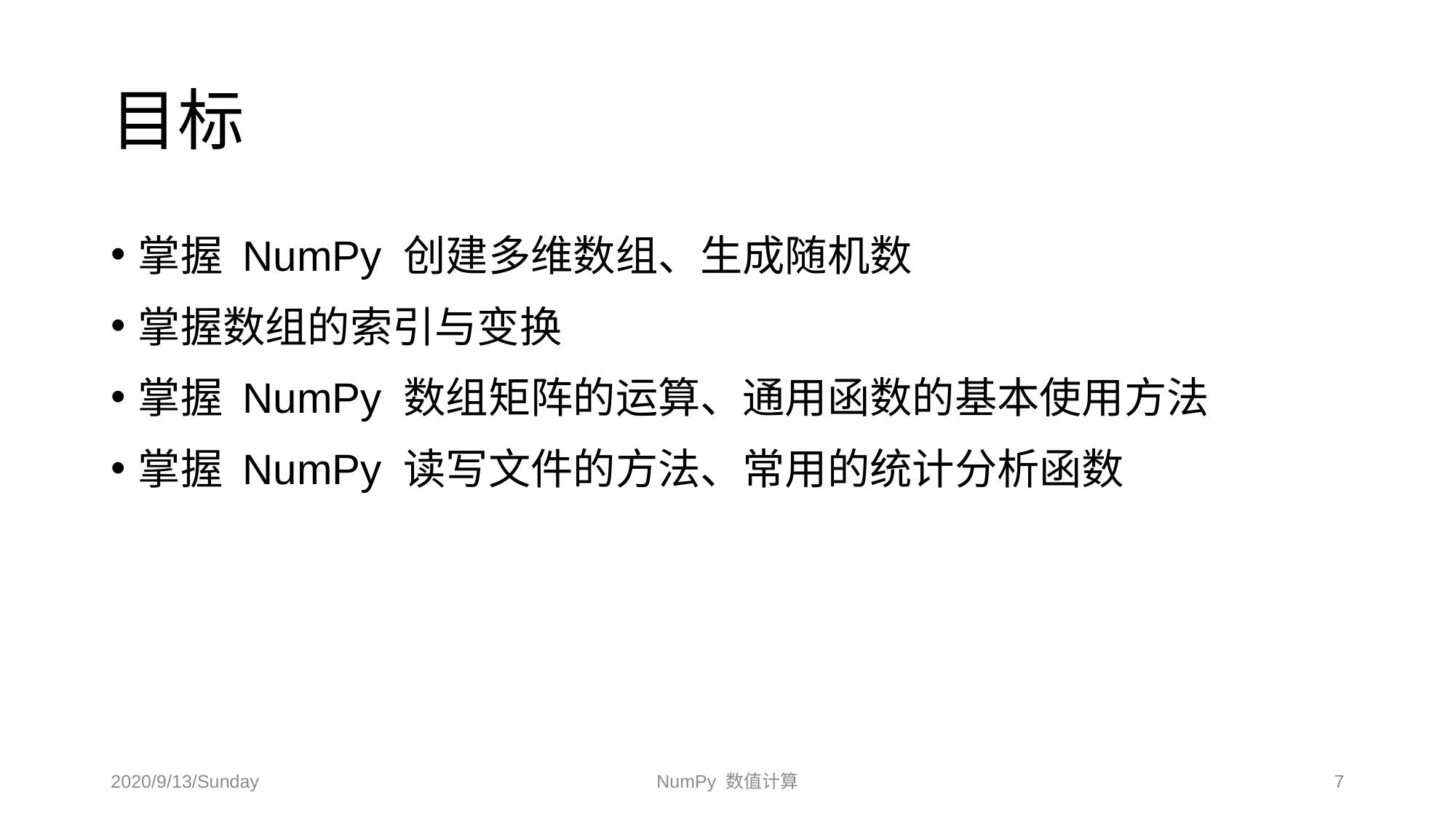

# 目标
掌握 NumPy 创建多维数组、生成随机数
掌握数组的索引与变换
掌握 NumPy 数组矩阵的运算、通用函数的基本使用方法
掌握 NumPy 读写文件的方法、常用的统计分析函数
2020/9/13/Sunday
NumPy 数值计算
7